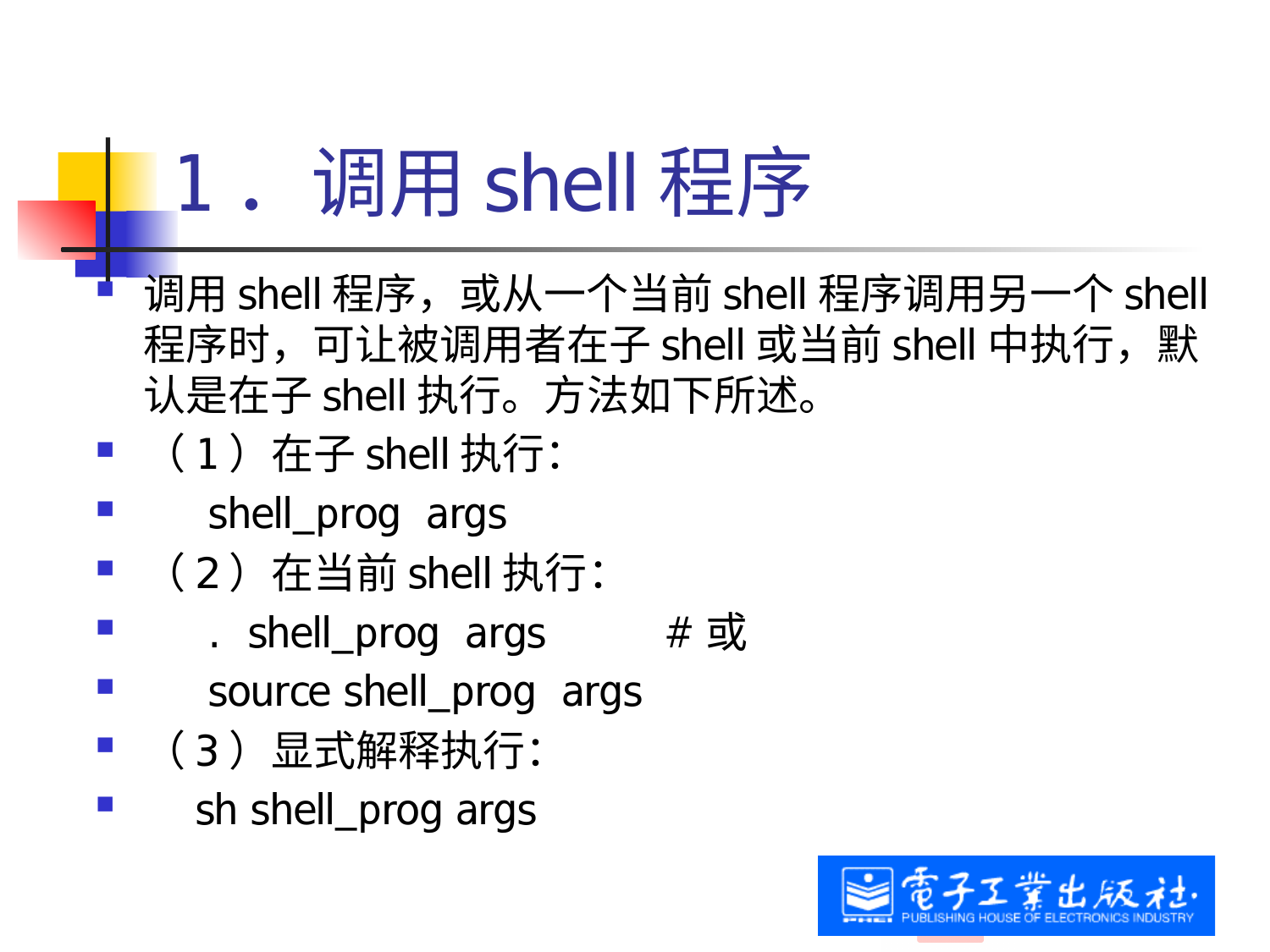

# 1．调用shell程序
调用shell程序，或从一个当前shell程序调用另一个shell程序时，可让被调用者在子shell或当前shell中执行，默认是在子shell执行。方法如下所述。
（1）在子shell执行：
     shell_prog  args
（2）在当前shell执行：
     .  shell_prog  args         #或
     source shell_prog  args
（3）显式解释执行：
    sh shell_prog args